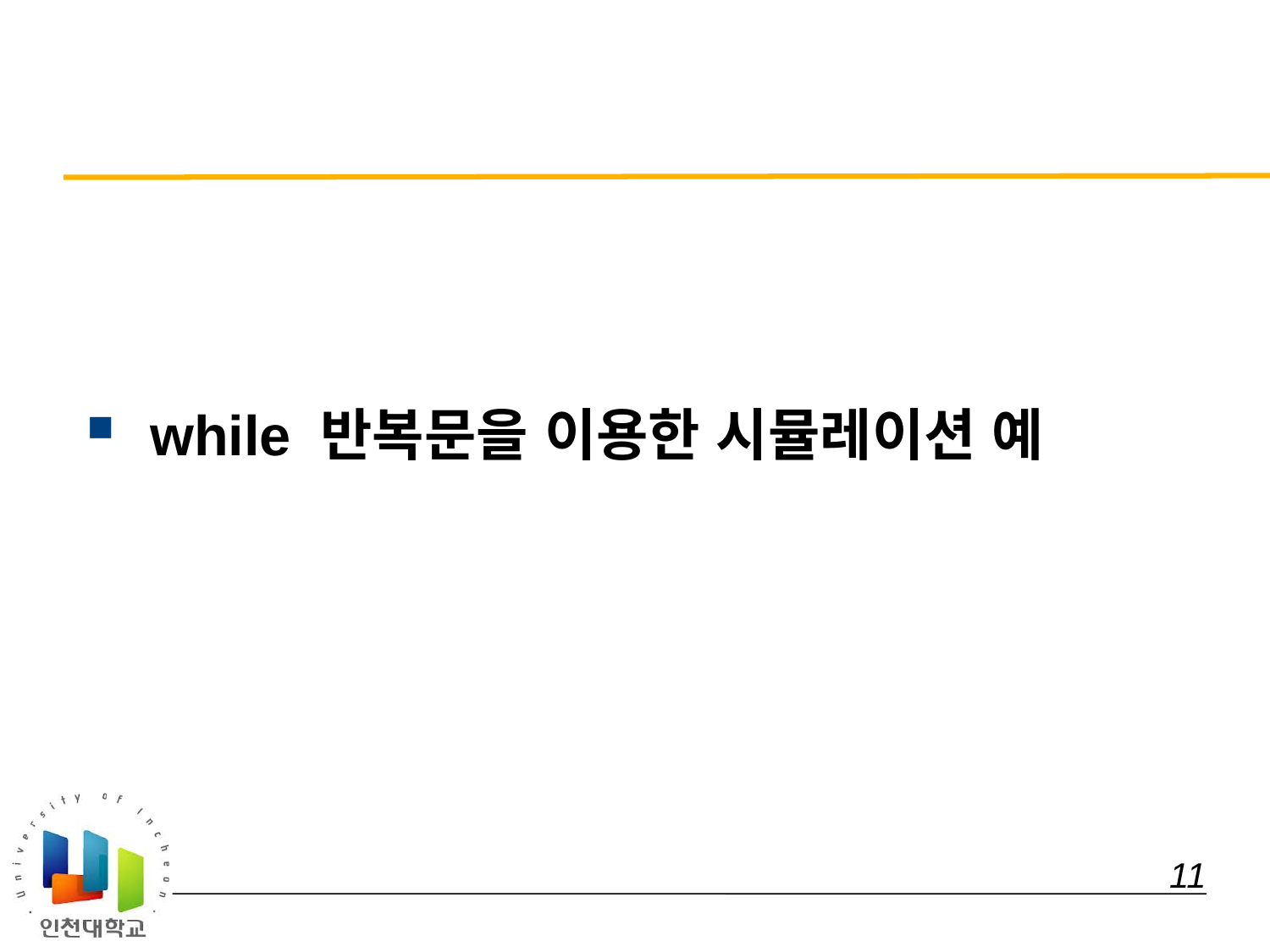

#

 while 반복문을 이용한 시뮬레이션 예
 11